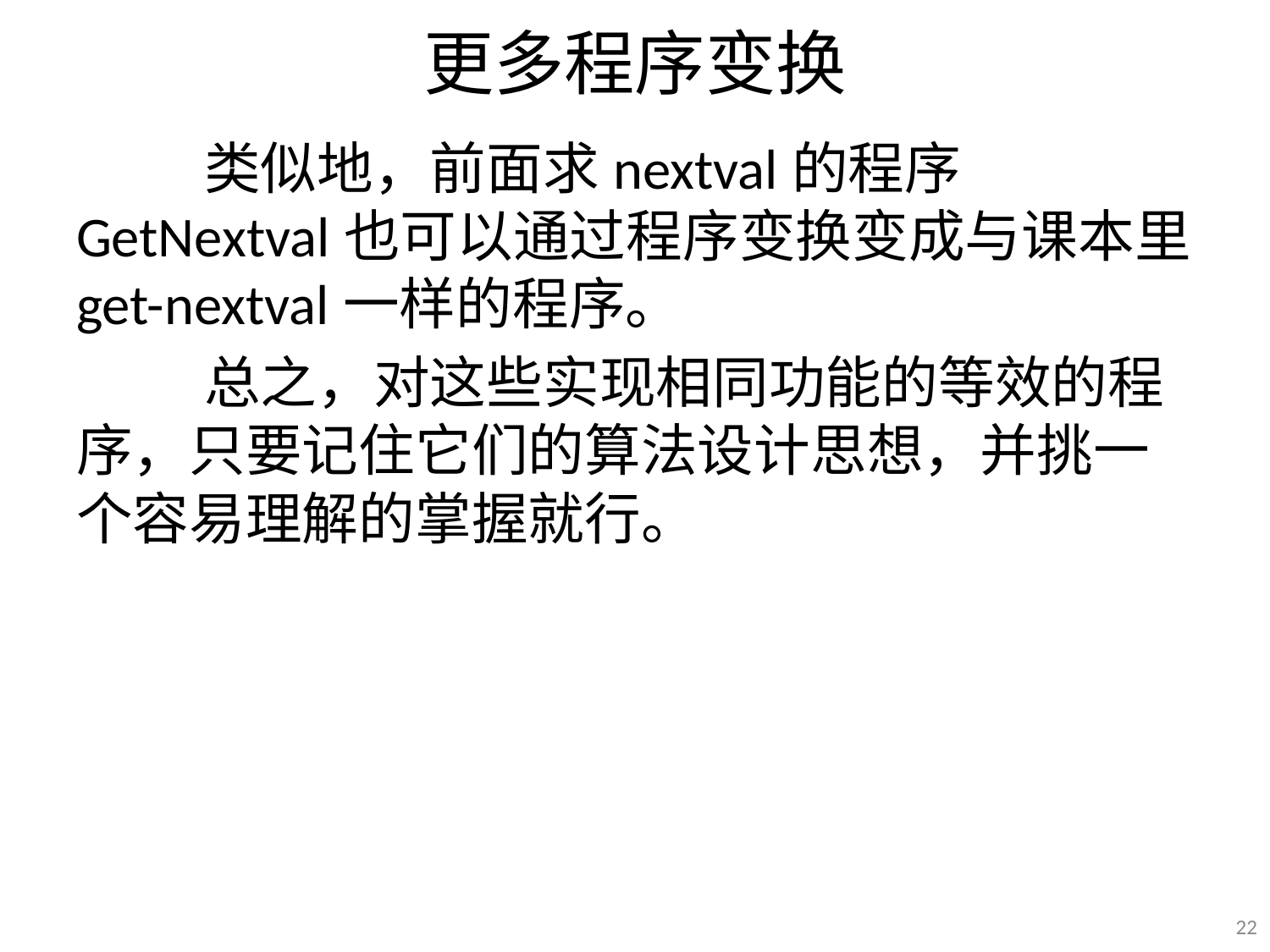

# 更多程序变换
         类似地，前面求nextval的程序GetNextval也可以通过程序变换变成与课本里get-nextval一样的程序。
         总之，对这些实现相同功能的等效的程序，只要记住它们的算法设计思想，并挑一个容易理解的掌握就行。
22